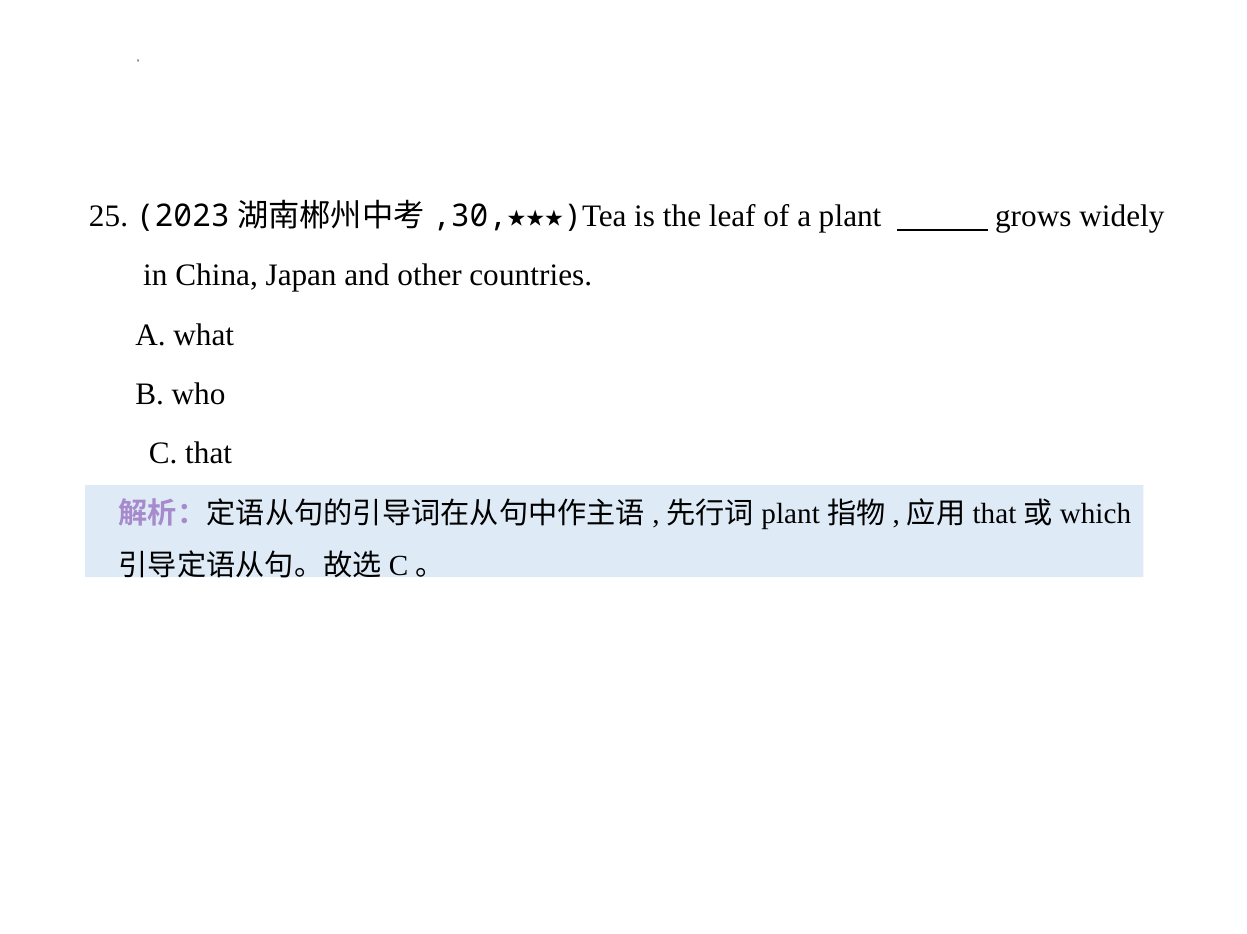

25. (2023湖南郴州中考,30,★★★)Tea is the leaf of a plant 　　    grows widely
       in China, Japan and other countries.
      A. what
      B. who
  　C. that

解析：定语从句的引导词在从句中作主语,先行词plant指物,应用that或which引导定语从句。故选C。